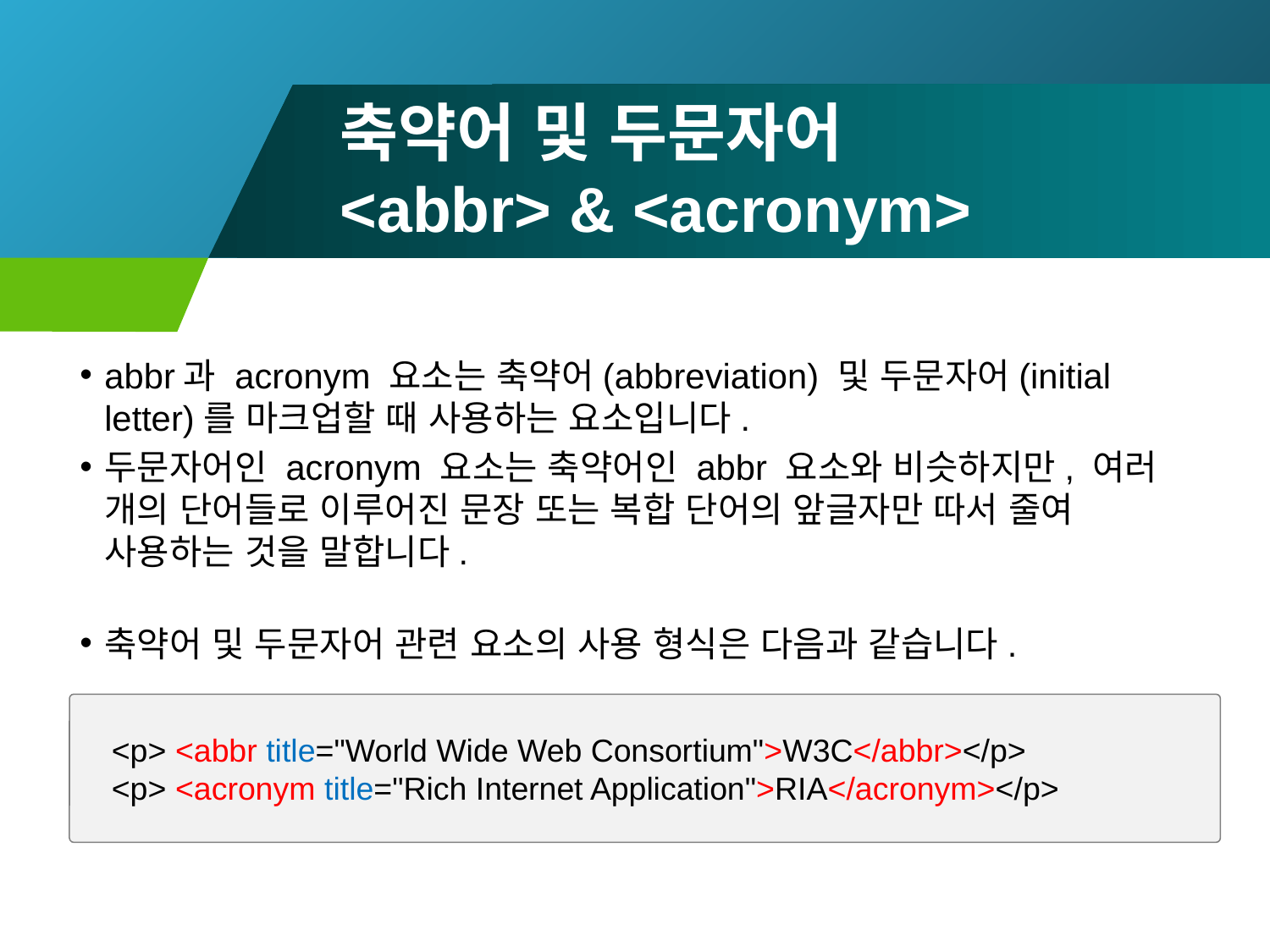

# 축약어 및 두문자어 <abbr> & <acronym>

abbr과 acronym 요소는 축약어(abbreviation) 및 두문자어(initial letter)를 마크업할 때 사용하는 요소입니다.
두문자어인 acronym 요소는 축약어인 abbr 요소와 비슷하지만, 여러 개의 단어들로 이루어진 문장 또는 복합 단어의 앞글자만 따서 줄여 사용하는 것을 말합니다.
축약어 및 두문자어 관련 요소의 사용 형식은 다음과 같습니다.

<p> <abbr title="World Wide Web Consortium">W3C</abbr></p>
<p> <acronym title="Rich Internet Application">RIA</acronym></p>